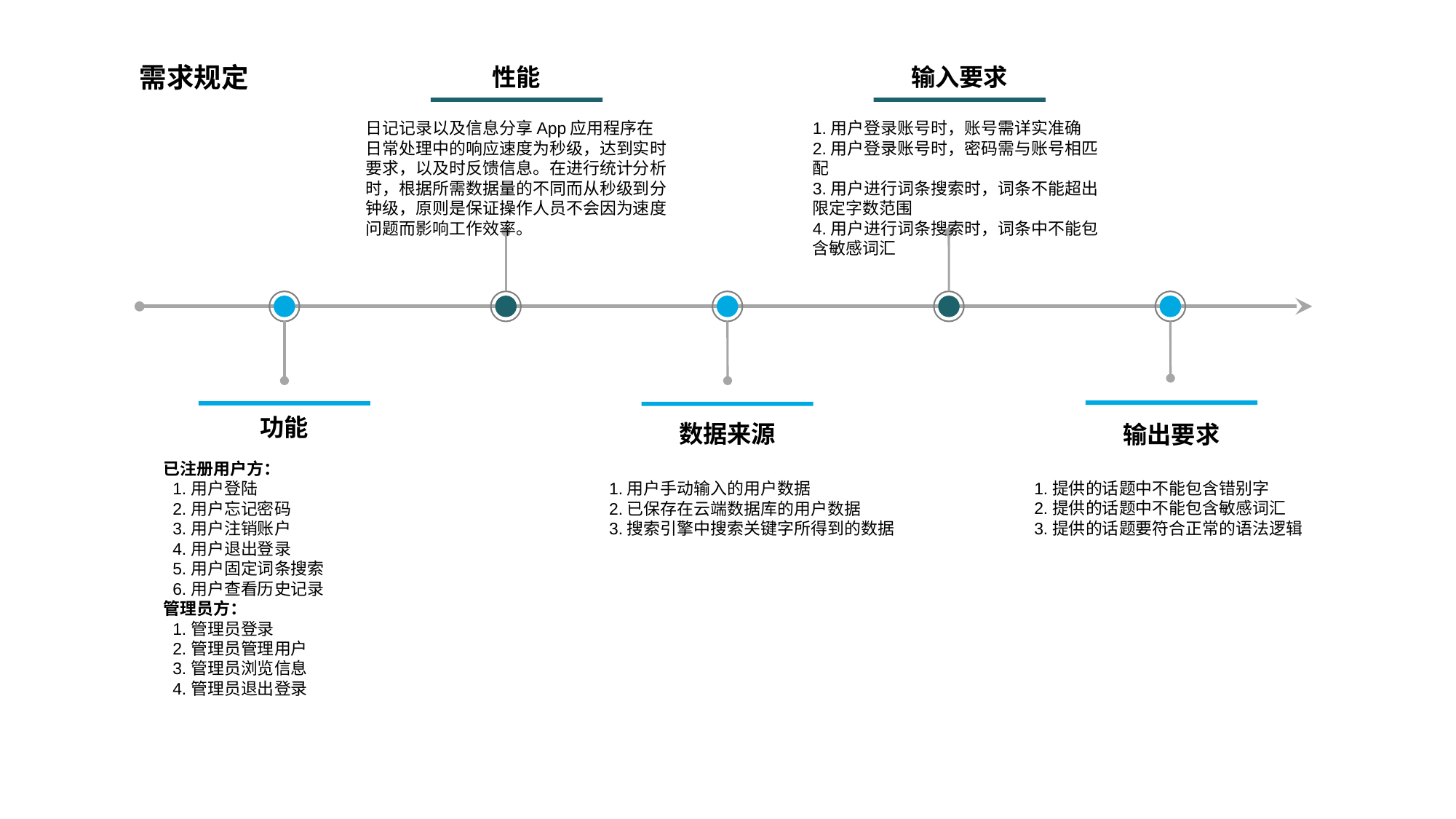

需求规定
性能
输入要求

日记记录以及信息分享App应用程序在日常处理中的响应速度为秒级，达到实时要求，以及时反馈信息。在进行统计分析时，根据所需数据量的不同而从秒级到分钟级，原则是保证操作人员不会因为速度问题而影响工作效率。
1.用户登录账号时，账号需详实准确
2.用户登录账号时，密码需与账号相匹配
3.用户进行词条搜索时，词条不能超出限定字数范围
4.用户进行词条搜索时，词条中不能包含敏感词汇

功能
数据来源
输出要求
已注册用户方：
  1.用户登陆
  2.用户忘记密码
  3.用户注销账户
  4.用户退出登录
  5.用户固定词条搜索
  6.用户查看历史记录
管理员方：
  1.管理员登录
  2.管理员管理用户
  3.管理员浏览信息
  4.管理员退出登录
1.提供的话题中不能包含错别字
2.提供的话题中不能包含敏感词汇
3.提供的话题要符合正常的语法逻辑
1.用户手动输入的用户数据
2.已保存在云端数据库的用户数据
3.搜索引擎中搜索关键字所得到的数据